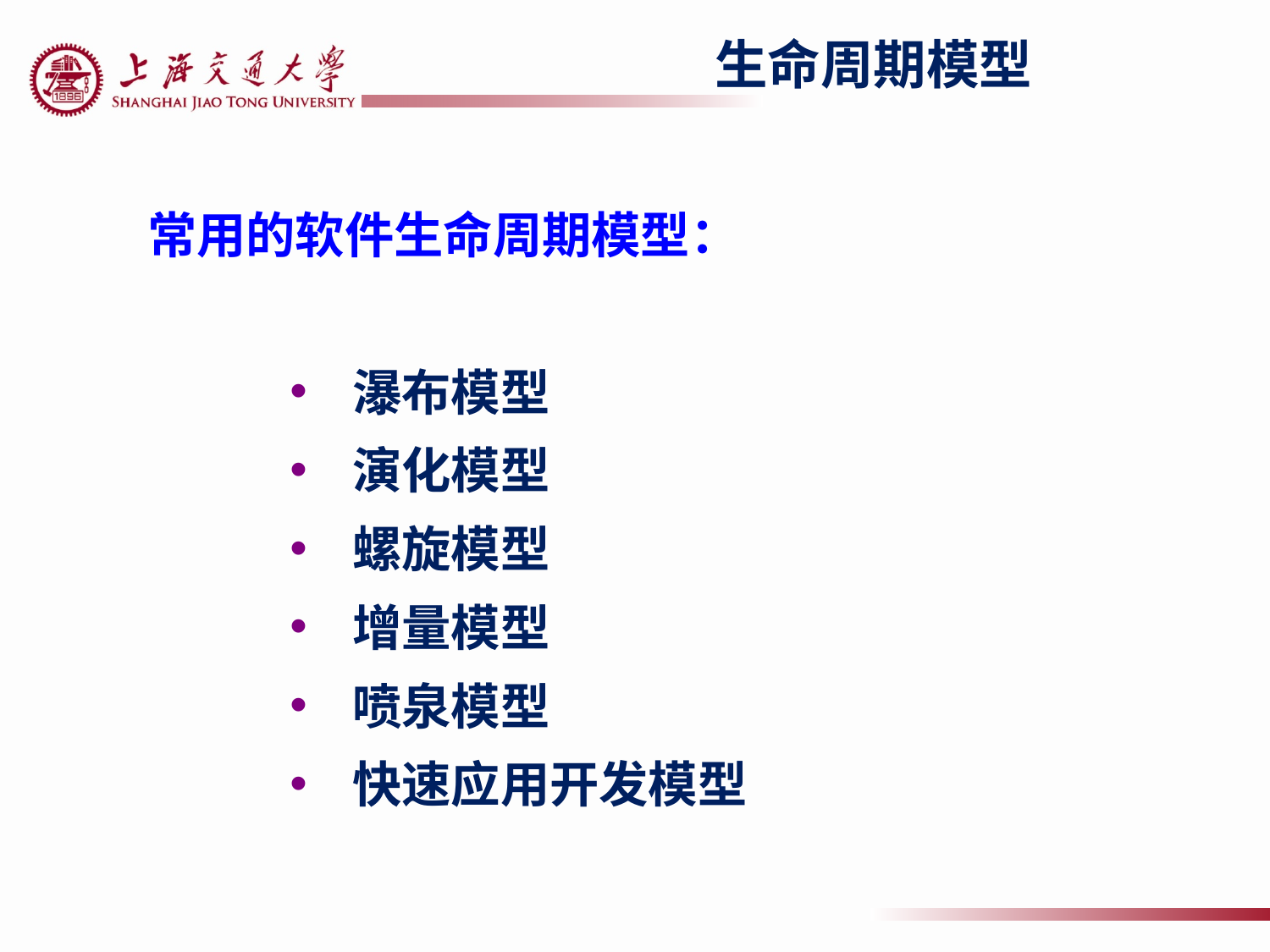

生命周期模型
常用的软件生命周期模型：

   瀑布模型
   演化模型
   螺旋模型
   增量模型
   喷泉模型
   快速应用开发模型